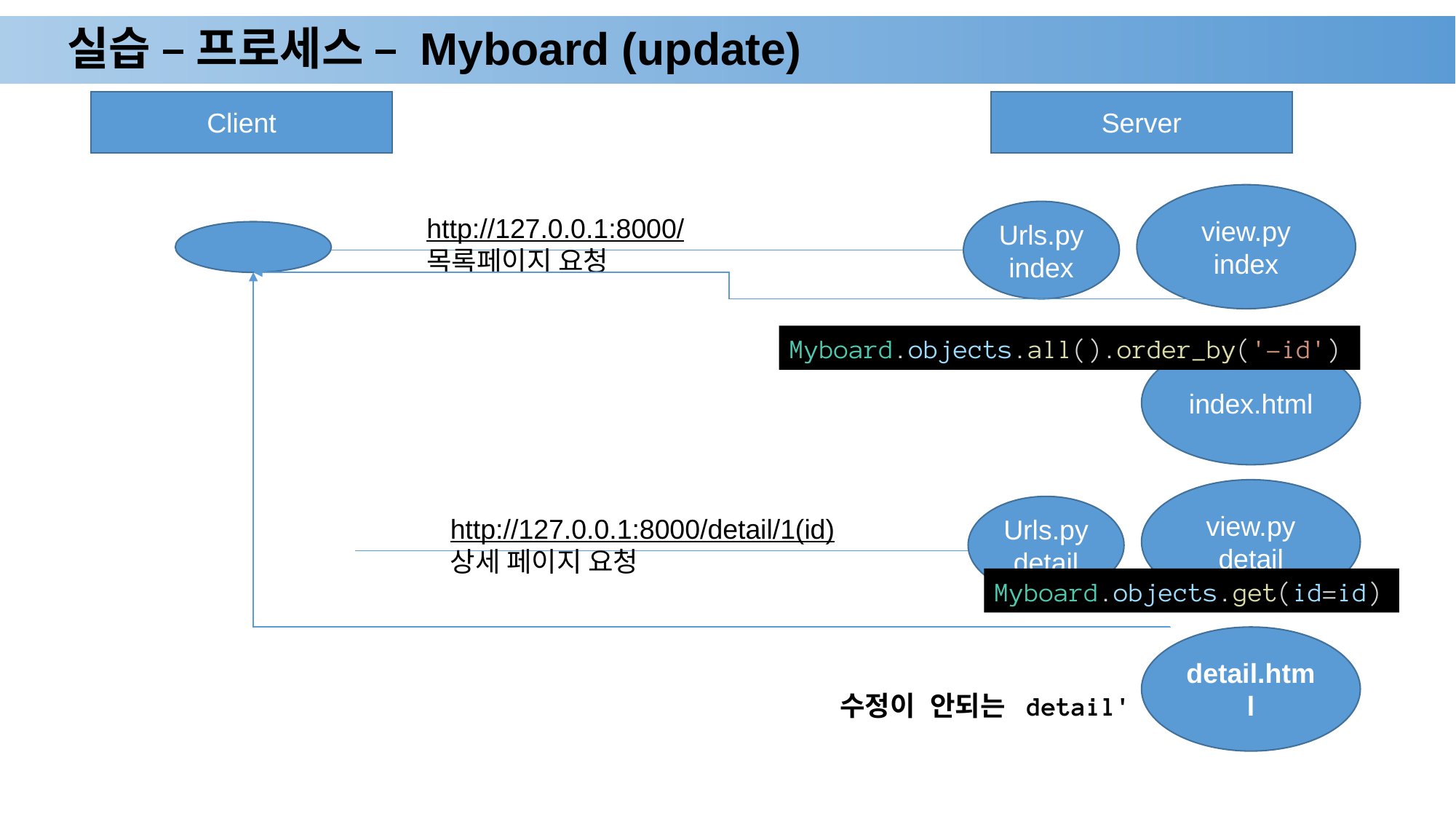

# 실습 – 프로세스 – Myboard (update)
Client
Server
view.py
index
Urls.py
index
http://127.0.0.1:8000/
목록페이지 요청

Myboard.objects.all().order_by('-id')
index.html
view.py
detail
Urls.py
detail
http://127.0.0.1:8000/detail/1(id)
상세 페이지 요청
Myboard.objects.get(id=id)
detail.html
수정이 안되는 detail'